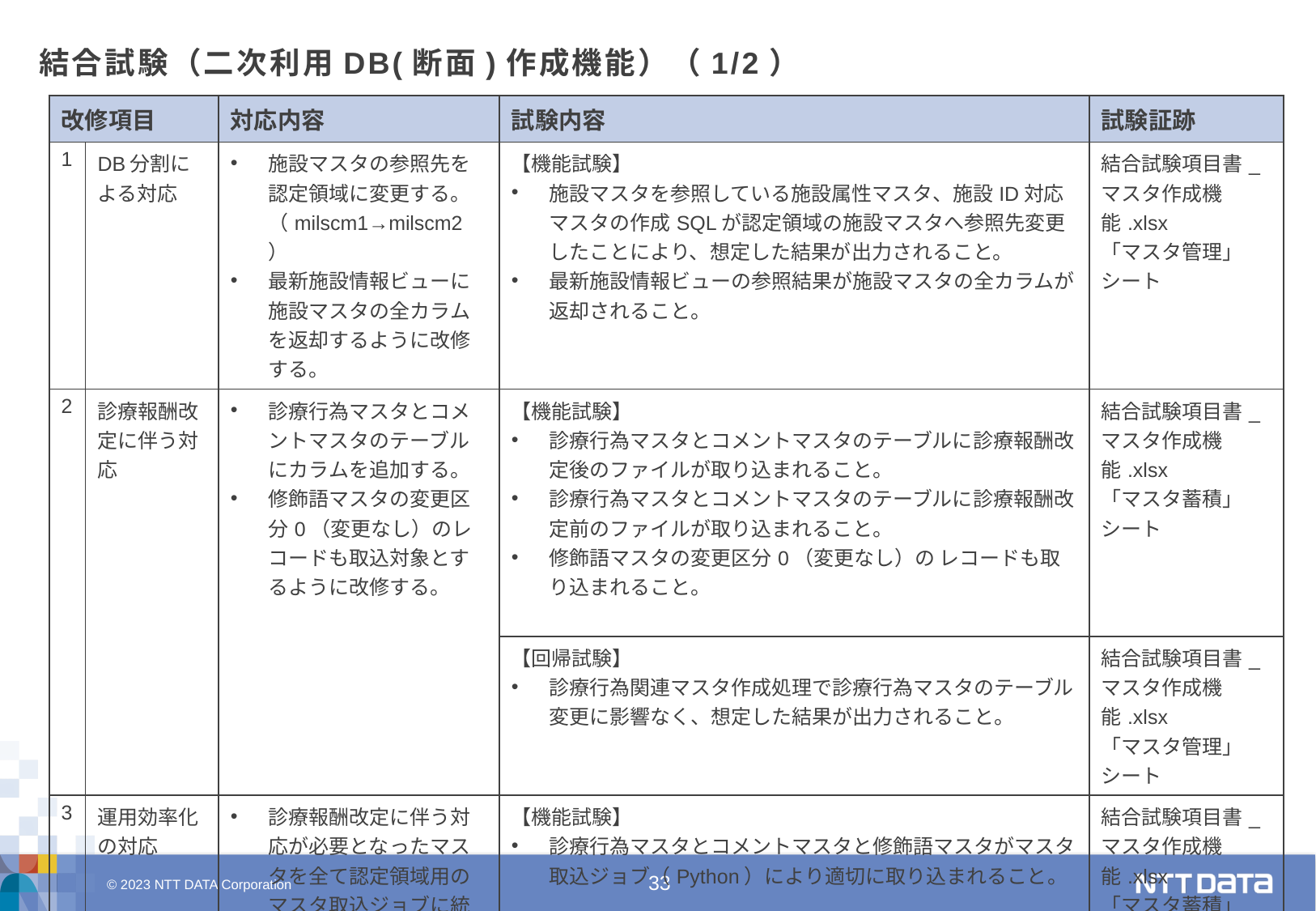

# 結合試験（二次利用DB(断面)作成機能）（1/2）
| 改修項目 |  | 対応内容 | 試験内容 | 試験証跡 |
| --- | --- | --- | --- | --- |
| 1 | DB分割による対応 | 施設マスタの参照先を認定領域に変更する。（milscm1→milscm2） 最新施設情報ビューに施設マスタの全カラムを返却するように改修する。 | 【機能試験】 施設マスタを参照している施設属性マスタ、施設ID対応マスタの作成SQLが認定領域の施設マスタへ参照先変更したことにより、想定した結果が出力されること。 最新施設情報ビューの参照結果が施設マスタの全カラムが返却されること。 | 結合試験項目書\_マスタ作成機能.xlsx 「マスタ管理」シート |
| 2 | 診療報酬改定に伴う対応 | 診療行為マスタとコメントマスタのテーブルにカラムを追加する。 修飾語マスタの変更区分0（変更なし）のレコードも取込対象とするように改修する。 | 【機能試験】 診療行為マスタとコメントマスタのテーブルに診療報酬改定後のファイルが取り込まれること。 診療行為マスタとコメントマスタのテーブルに診療報酬改定前のファイルが取り込まれること。 修飾語マスタの変更区分0（変更なし）の レコードも取り込まれること。 | 結合試験項目書\_マスタ作成機能.xlsx 「マスタ蓄積」シート |
|  |  |  | 【回帰試験】 診療行為関連マスタ作成処理で診療行為マスタのテーブル変更に影響なく、想定した結果が出力されること。 | 結合試験項目書\_マスタ作成機能.xlsx 「マスタ管理」シート |
| 3 | 運用効率化の対応 | 診療報酬改定に伴う対応が必要となったマスタを全て認定領域用のマスタ取込ジョブに統合する。 ※Excel VBAと手運用の運用を廃止 | 【機能試験】 診療行為マスタとコメントマスタと修飾語マスタがマスタ取込ジョブ（Python）により適切に取り込まれること。 【回帰試験】 診療行為マスタとコメントマスタと修飾語マスタ以外のマスタがマスタ取込ジョブ（Python）により改修前と同様に取り込まれること。 | 結合試験項目書\_マスタ作成機能.xlsx 「マスタ蓄積」シート |